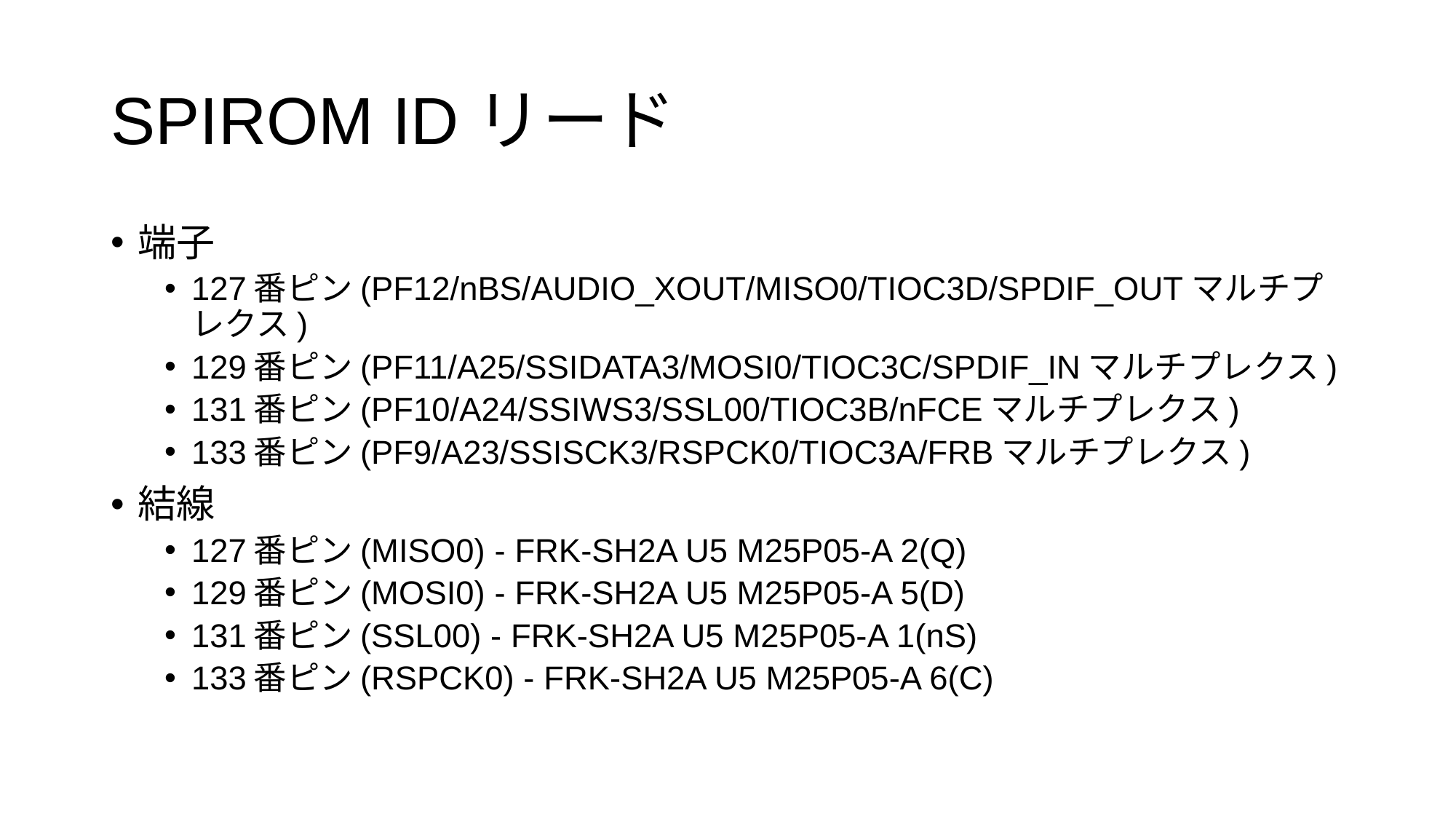

# SPIROM IDリード
端子
127番ピン(PF12/nBS/AUDIO_XOUT/MISO0/TIOC3D/SPDIF_OUTマルチプレクス)
129番ピン(PF11/A25/SSIDATA3/MOSI0/TIOC3C/SPDIF_INマルチプレクス)
131番ピン(PF10/A24/SSIWS3/SSL00/TIOC3B/nFCEマルチプレクス)
133番ピン(PF9/A23/SSISCK3/RSPCK0/TIOC3A/FRBマルチプレクス)
結線
127番ピン(MISO0) - FRK-SH2A U5 M25P05-A 2(Q)
129番ピン(MOSI0) - FRK-SH2A U5 M25P05-A 5(D)
131番ピン(SSL00) - FRK-SH2A U5 M25P05-A 1(nS)
133番ピン(RSPCK0) - FRK-SH2A U5 M25P05-A 6(C)